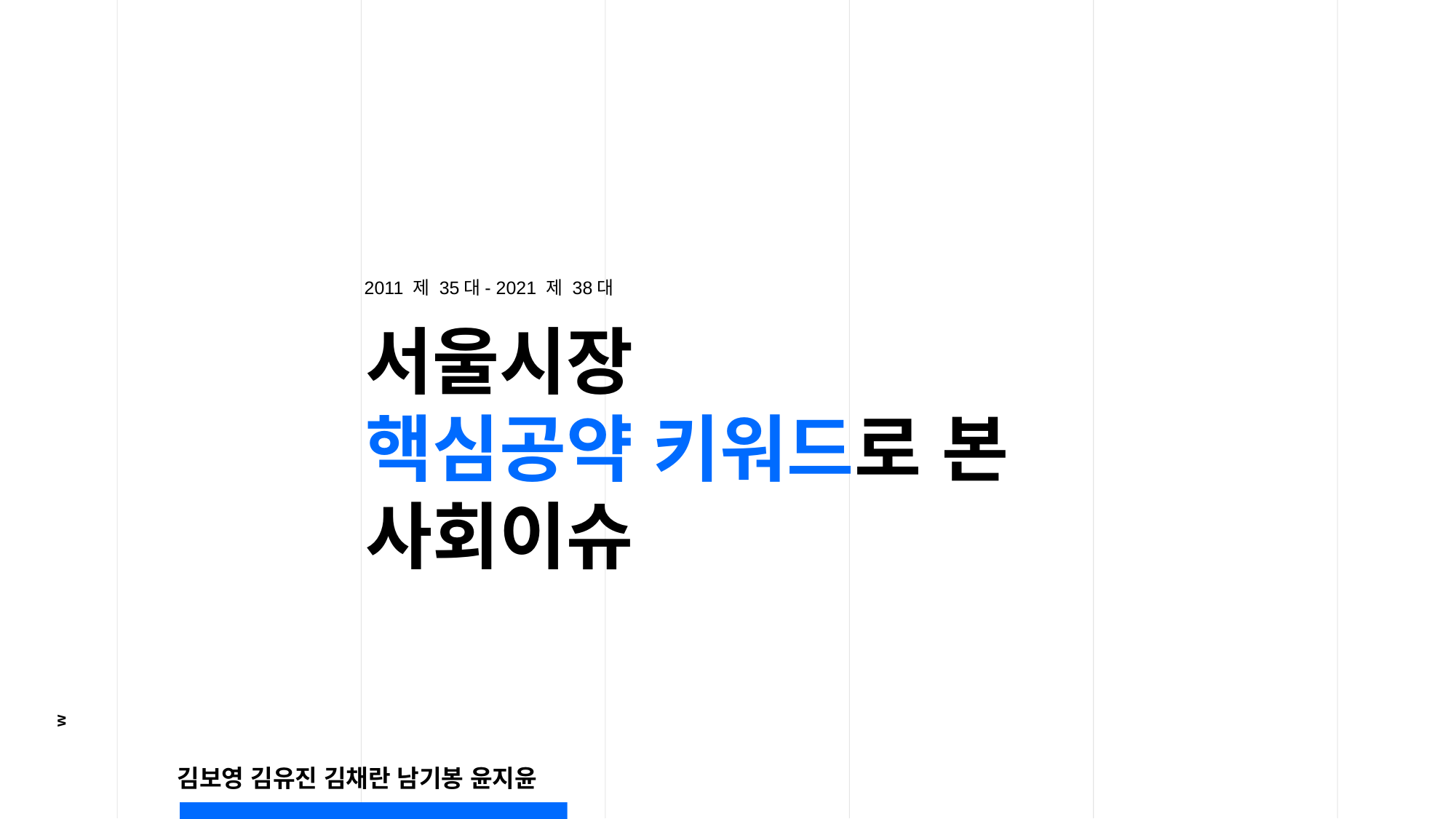

2011 제 35대- 2021 제 38대
서울시장
핵심공약 키워드로 본
사회이슈

김보영 김유진 김채란 남기봉 윤지윤